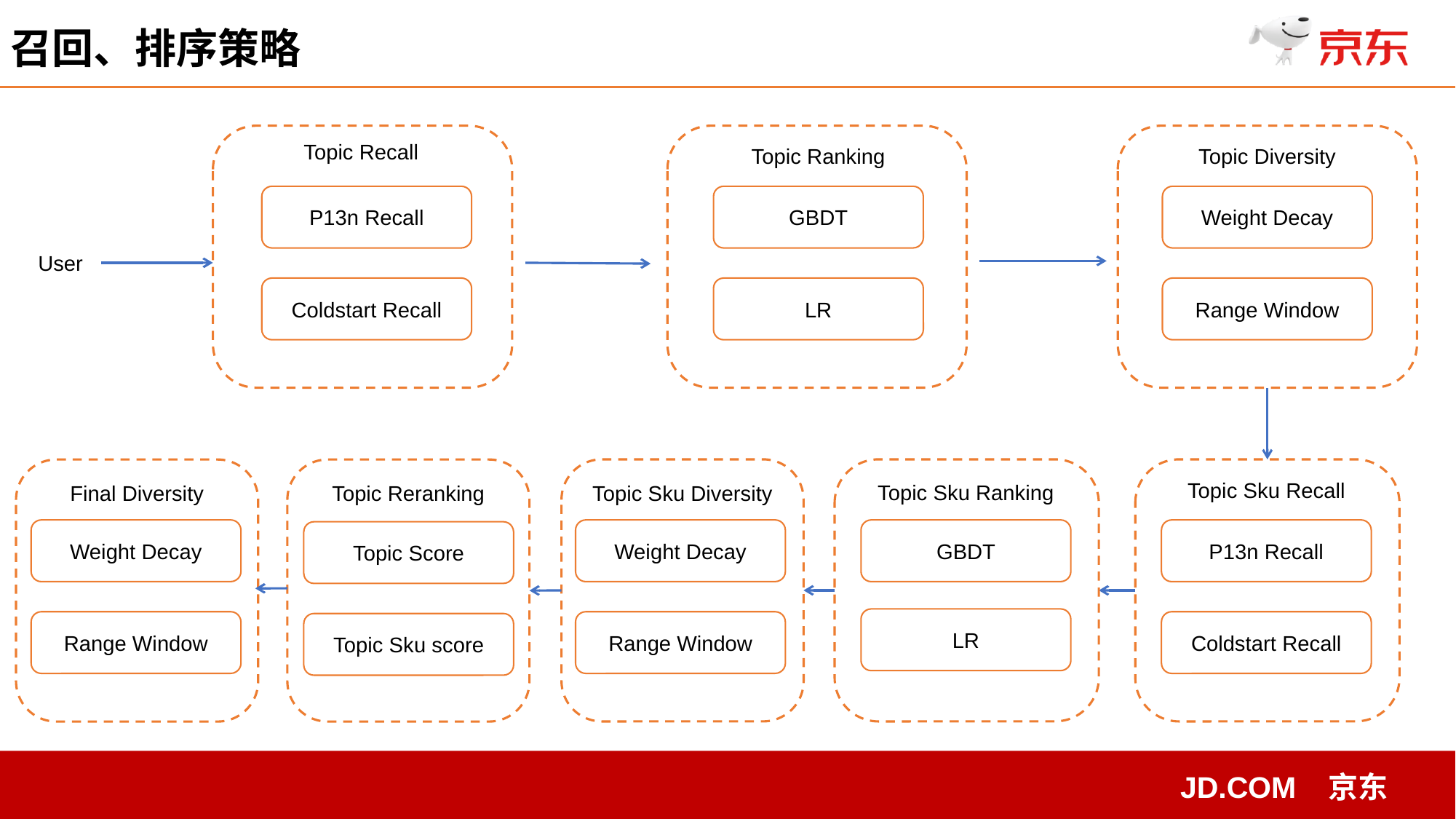

召回、排序策略

Topic Recall
Topic Ranking
Topic Diversity
P13n Recall
GBDT
Weight Decay
User
Coldstart Recall
LR
Range Window

Topic Sku Recall
Topic Sku Ranking
Topic Sku Diversity
Final Diversity
Topic Reranking
Weight Decay
Weight Decay
GBDT
P13n Recall
Topic Score
LR
Range Window
Range Window
Coldstart Recall
Topic Sku score